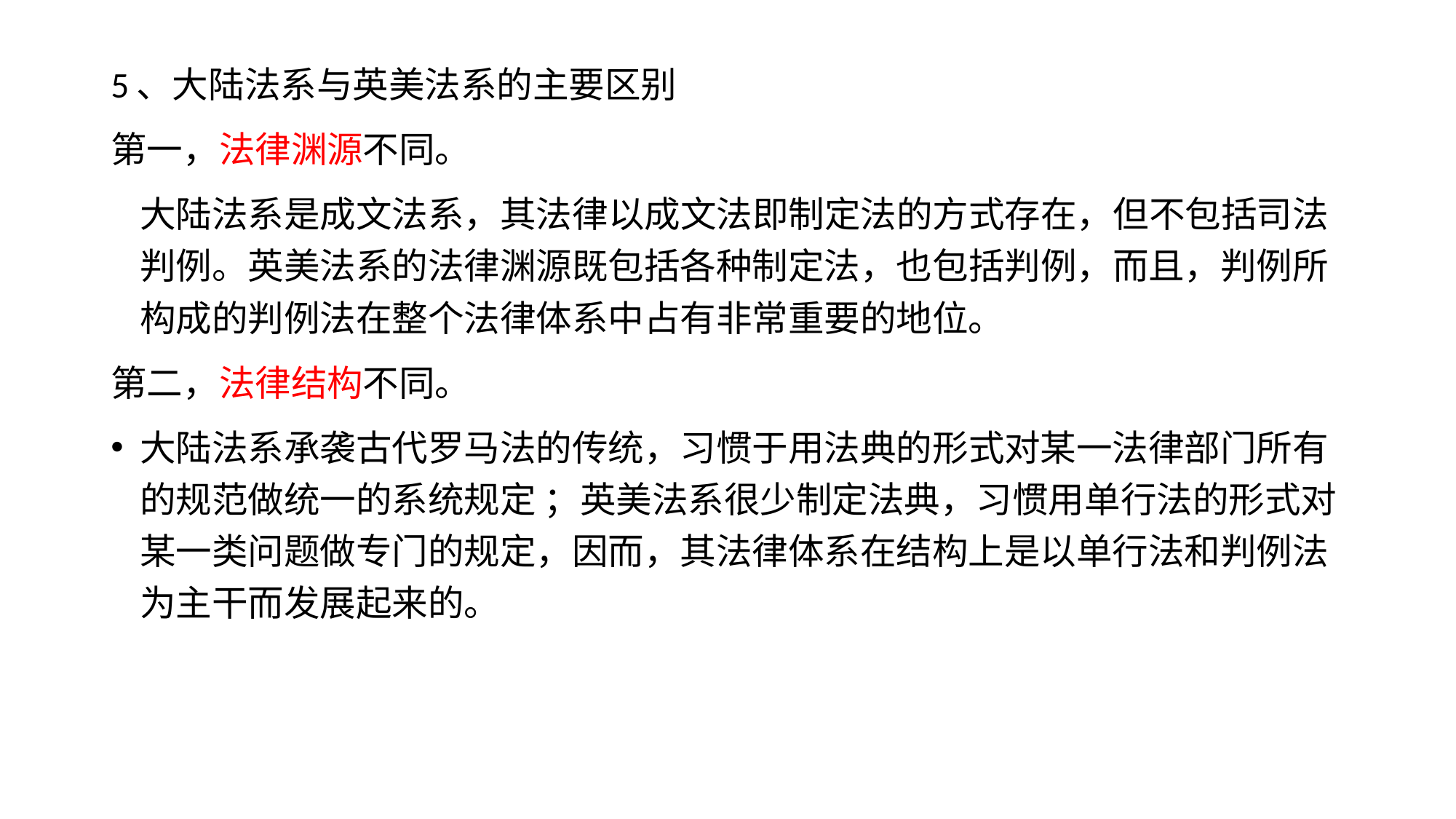

5、大陆法系与英美法系的主要区别
第一，法律渊源不同。
	大陆法系是成文法系，其法律以成文法即制定法的方式存在，但不包括司法判例。英美法系的法律渊源既包括各种制定法，也包括判例，而且，判例所构成的判例法在整个法律体系中占有非常重要的地位。
第二，法律结构不同。
大陆法系承袭古代罗马法的传统，习惯于用法典的形式对某一法律部门所有的规范做统一的系统规定 ；英美法系很少制定法典，习惯用单行法的形式对某一类问题做专门的规定，因而，其法律体系在结构上是以单行法和判例法为主干而发展起来的。